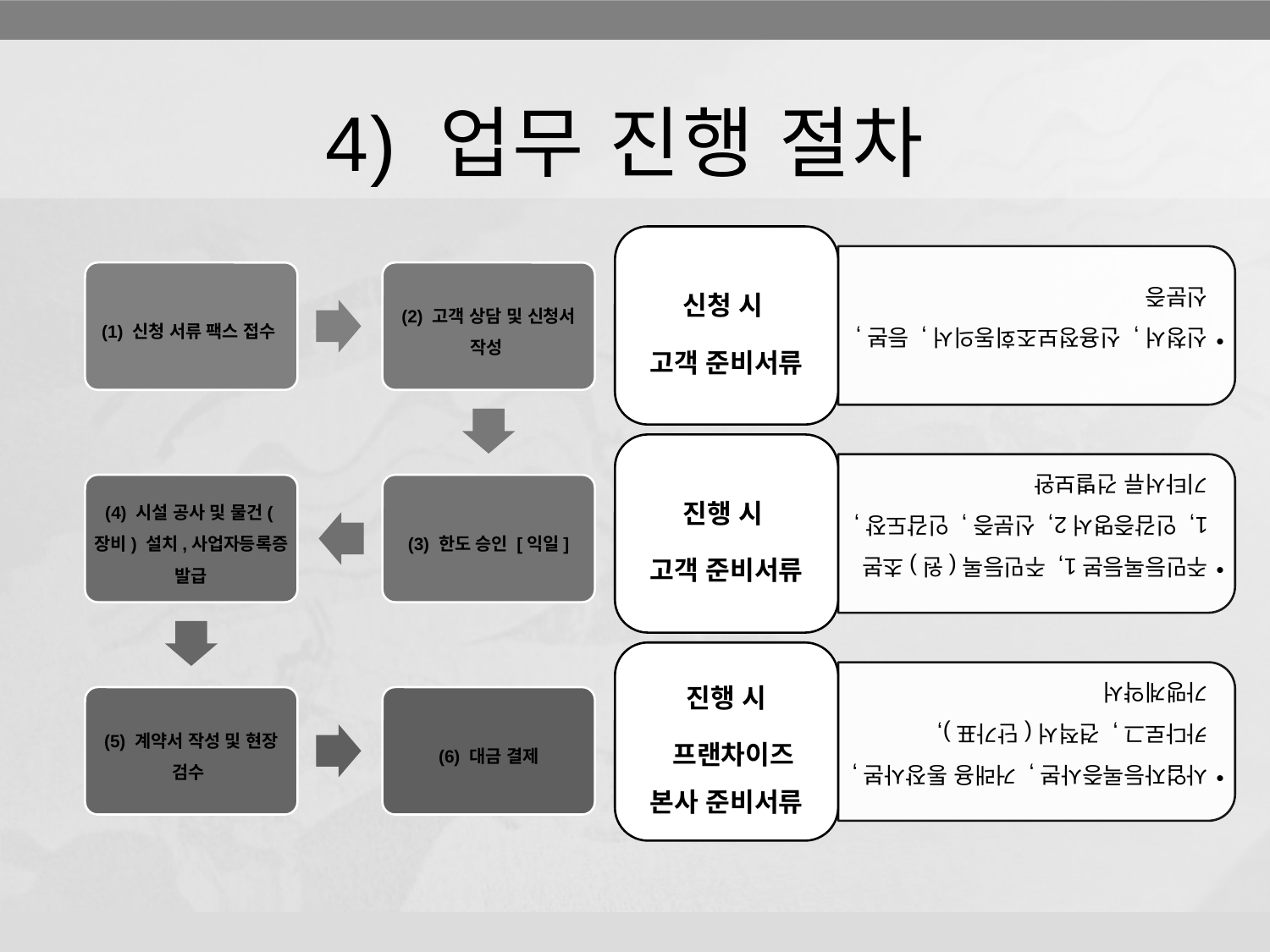

# 4) 업무 진행 절차
신청서, 신용정보조회동의서, 등본, 신분증
신청 시
고객 준비서류
주민등록등본1, 주민등록(원)초본1, 인감증명서2, 신분증, 인감도장, 기타서류 건별보완
진행 시
고객 준비서류
사업자등록증사본, 거래용 통장사본, 카다로그, 견적서(단가표), 가맹계약서
진행 시
 프랜차이즈 본사 준비서류
(1) 신청 서류 팩스 접수

(2) 고객 상담 및 신청서 작성

(3) 한도 승인 [익일]

(4) 시설 공사 및 물건(장비) 설치,사업자등록증 발급

(5) 계약서 작성 및 현장 검수

(6) 대금 결제